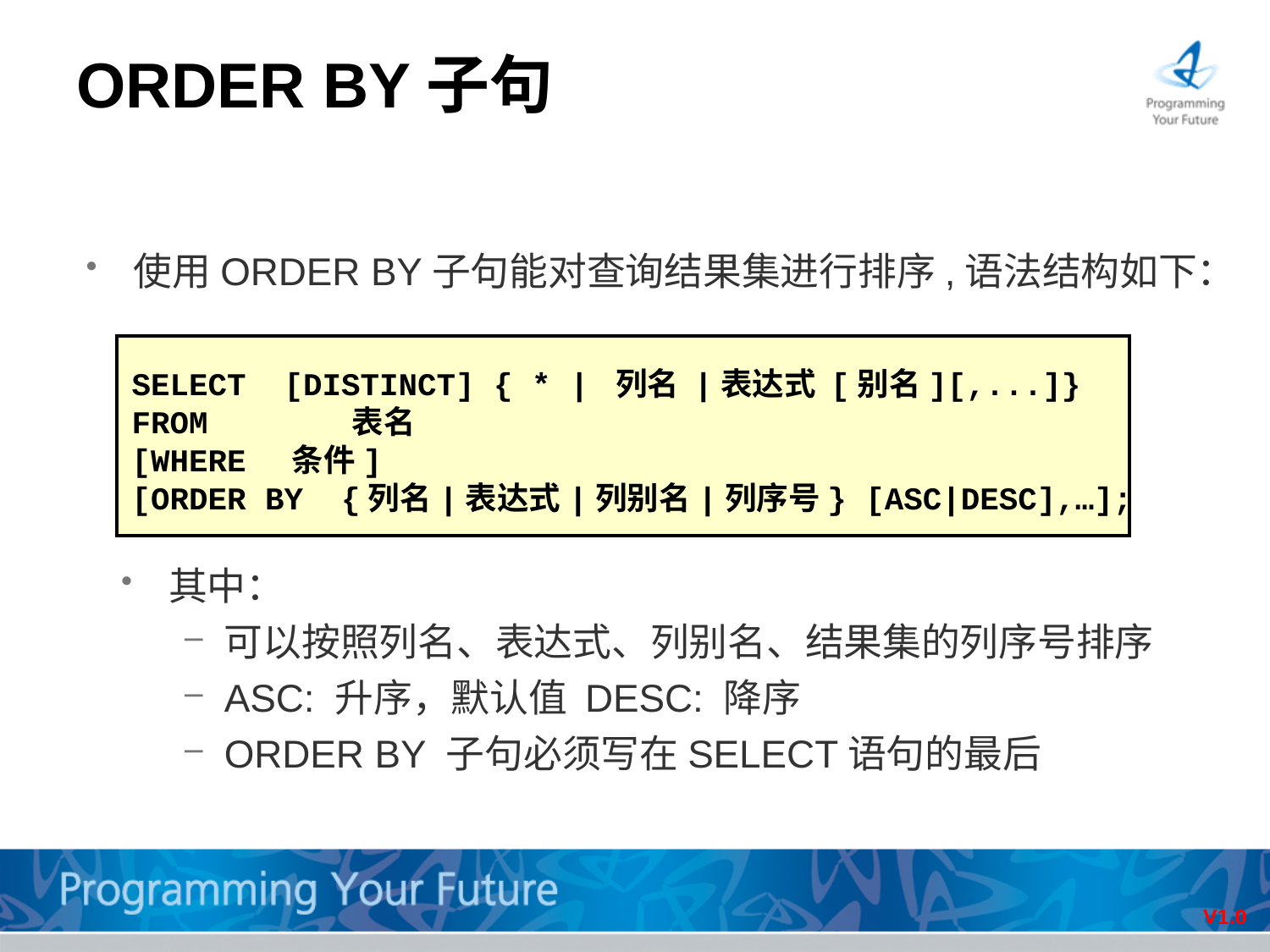

# ORDER BY子句
使用ORDER BY子句能对查询结果集进行排序,语法结构如下：

SELECT  [DISTINCT] { * | 列名 |表达式 [别名][,...]}
FROM	  表名
[WHERE  条件]
[ORDER BY  {列名|表达式|列别名|列序号} [ASC|DESC],…];

其中：
可以按照列名、表达式、列别名、结果集的列序号排序
ASC: 升序，默认值 DESC: 降序
ORDER BY 子句必须写在SELECT语句的最后